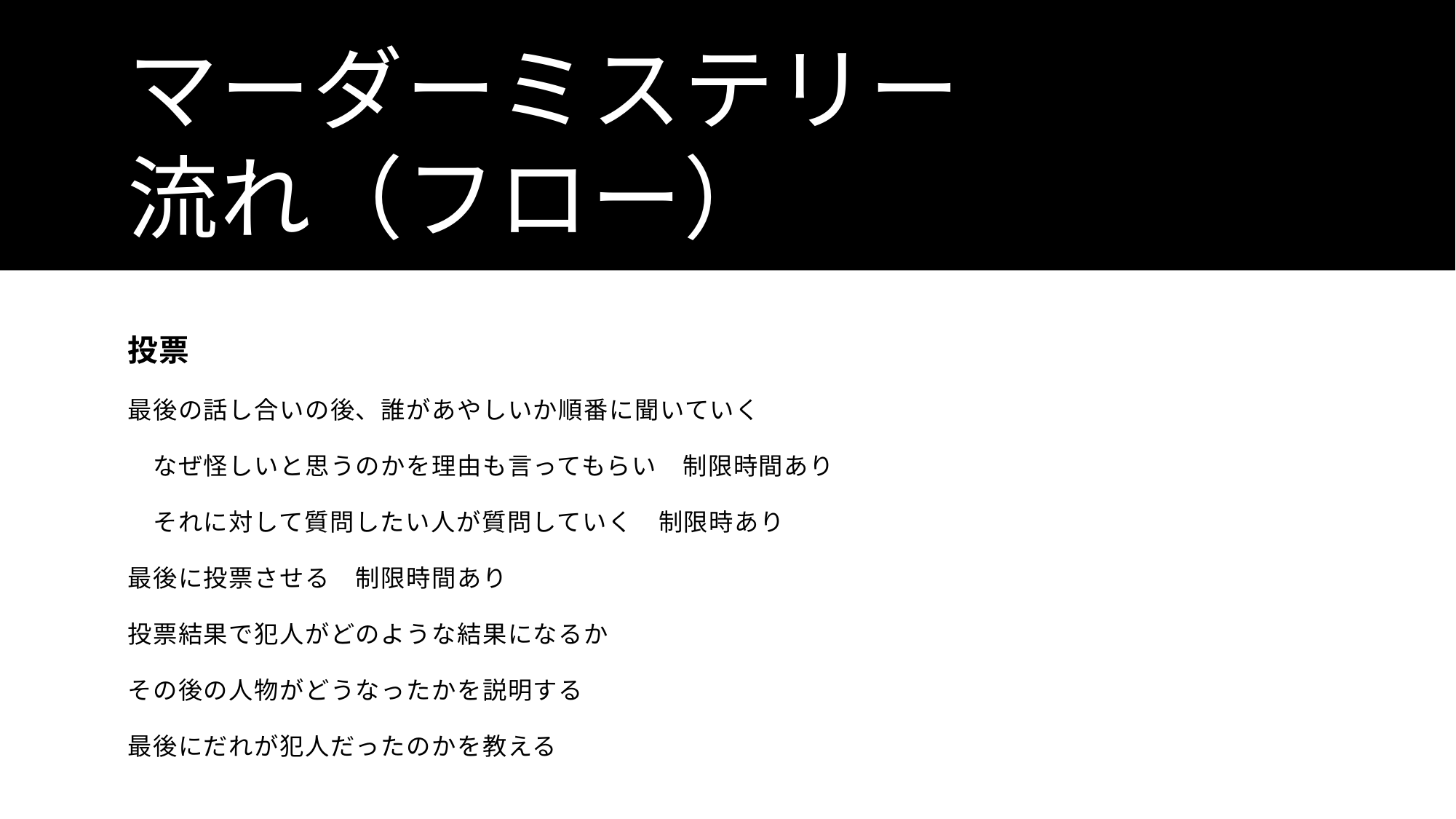

# マーダーミステリー 流れ（フロー）
投票
最後の話し合いの後、誰があやしいか順番に聞いていく
　なぜ怪しいと思うのかを理由も言ってもらい　制限時間あり
　それに対して質問したい人が質問していく　制限時あり
最後に投票させる　制限時間あり
投票結果で犯人がどのような結果になるか
その後の人物がどうなったかを説明する
最後にだれが犯人だったのかを教える